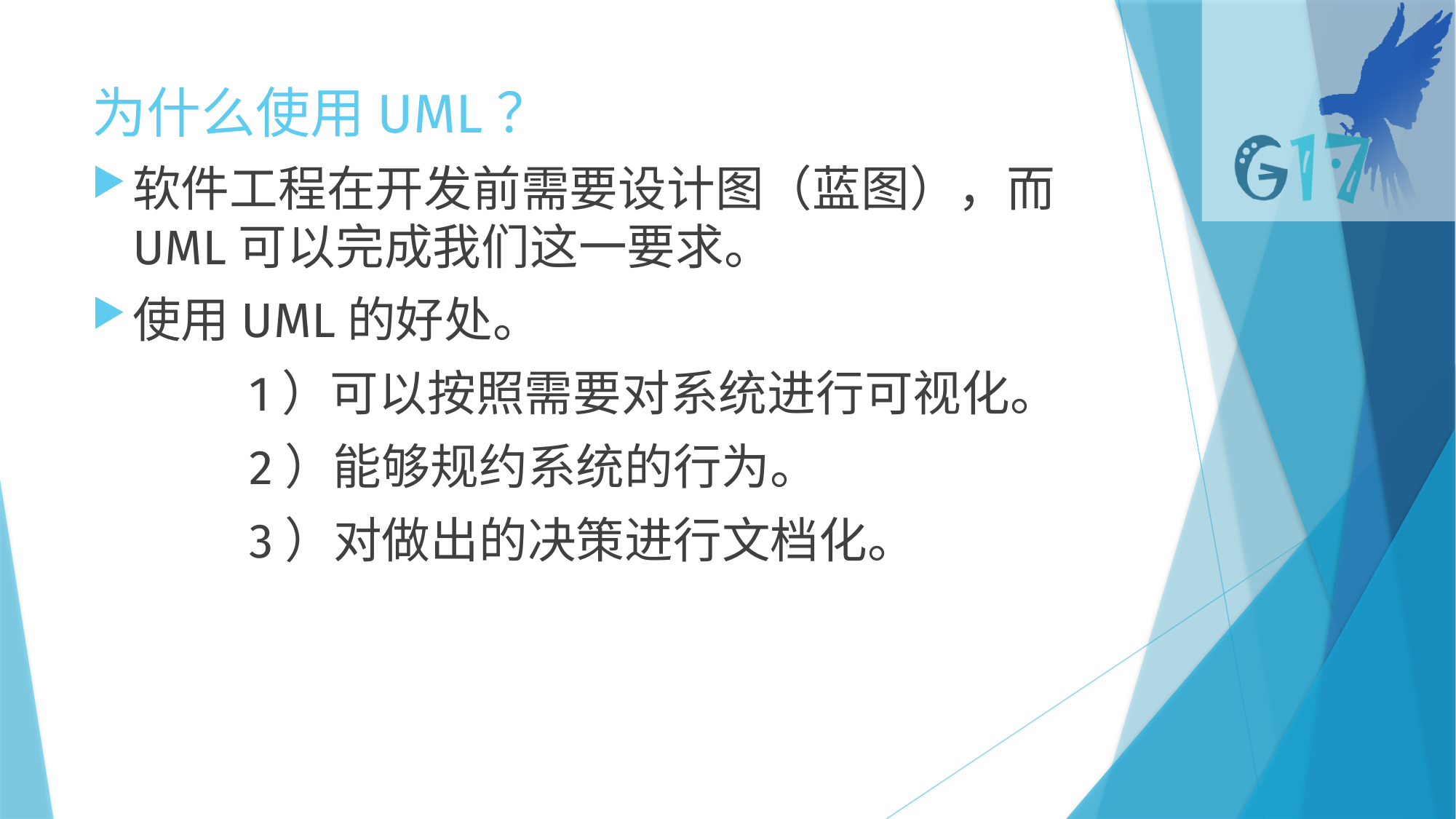

# 为什么使用UML？
软件工程在开发前需要设计图（蓝图），而UML可以完成我们这一要求。
使用UML的好处。
　　　1）可以按照需要对系统进行可视化。
　　　2）能够规约系统的行为。
　　　3）对做出的决策进行文档化。